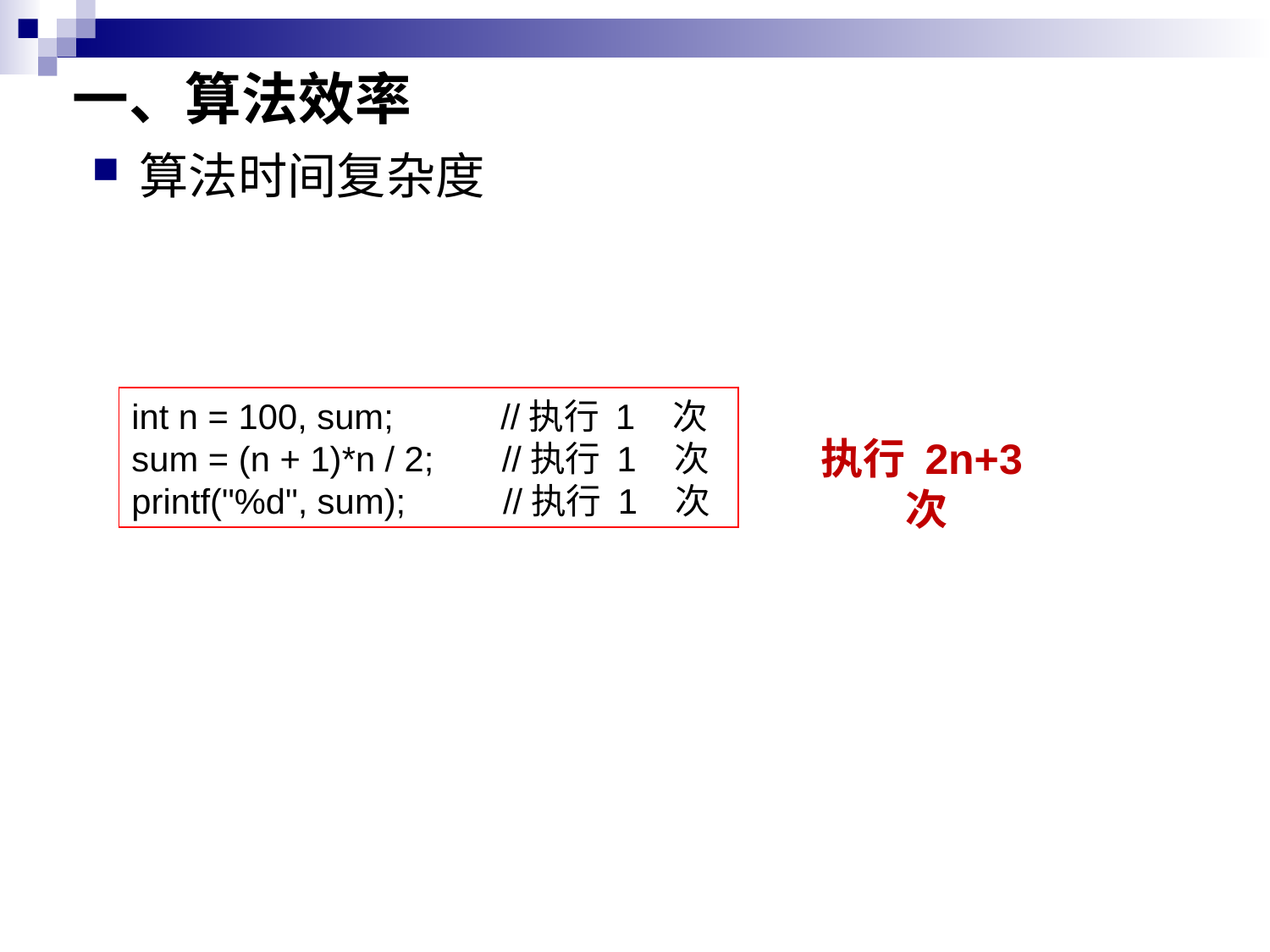

# 一、算法效率
算法时间复杂度

int n = 100, sum;           //执行 1   次
sum = (n + 1)*n / 2;       //执行 1   次
printf("%d", sum);          //执行 1   次
执行 2n+3次